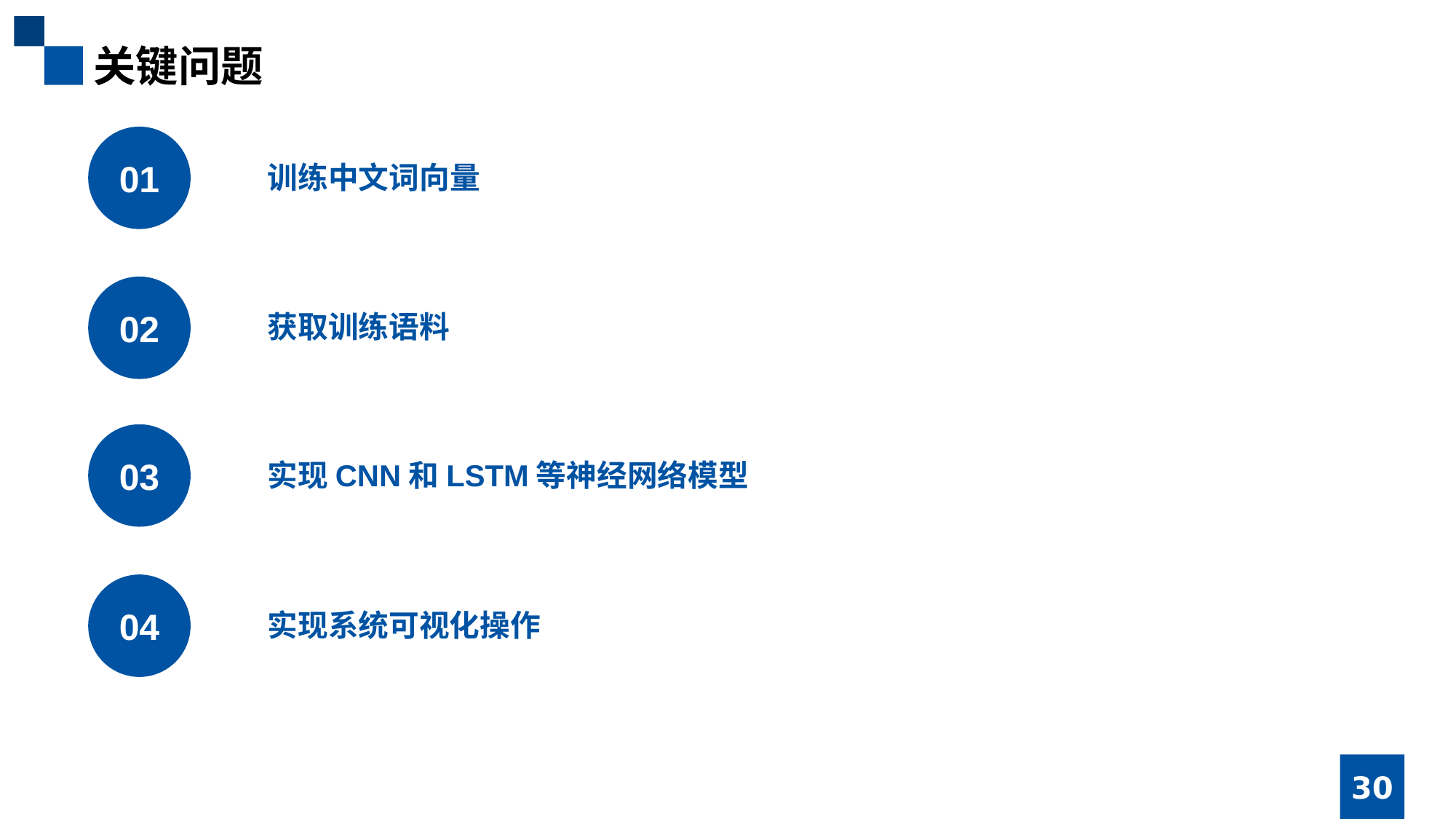

关键问题
01
训练中文词向量
02
获取训练语料
03
实现CNN和LSTM等神经网络模型

04
实现系统可视化操作
30